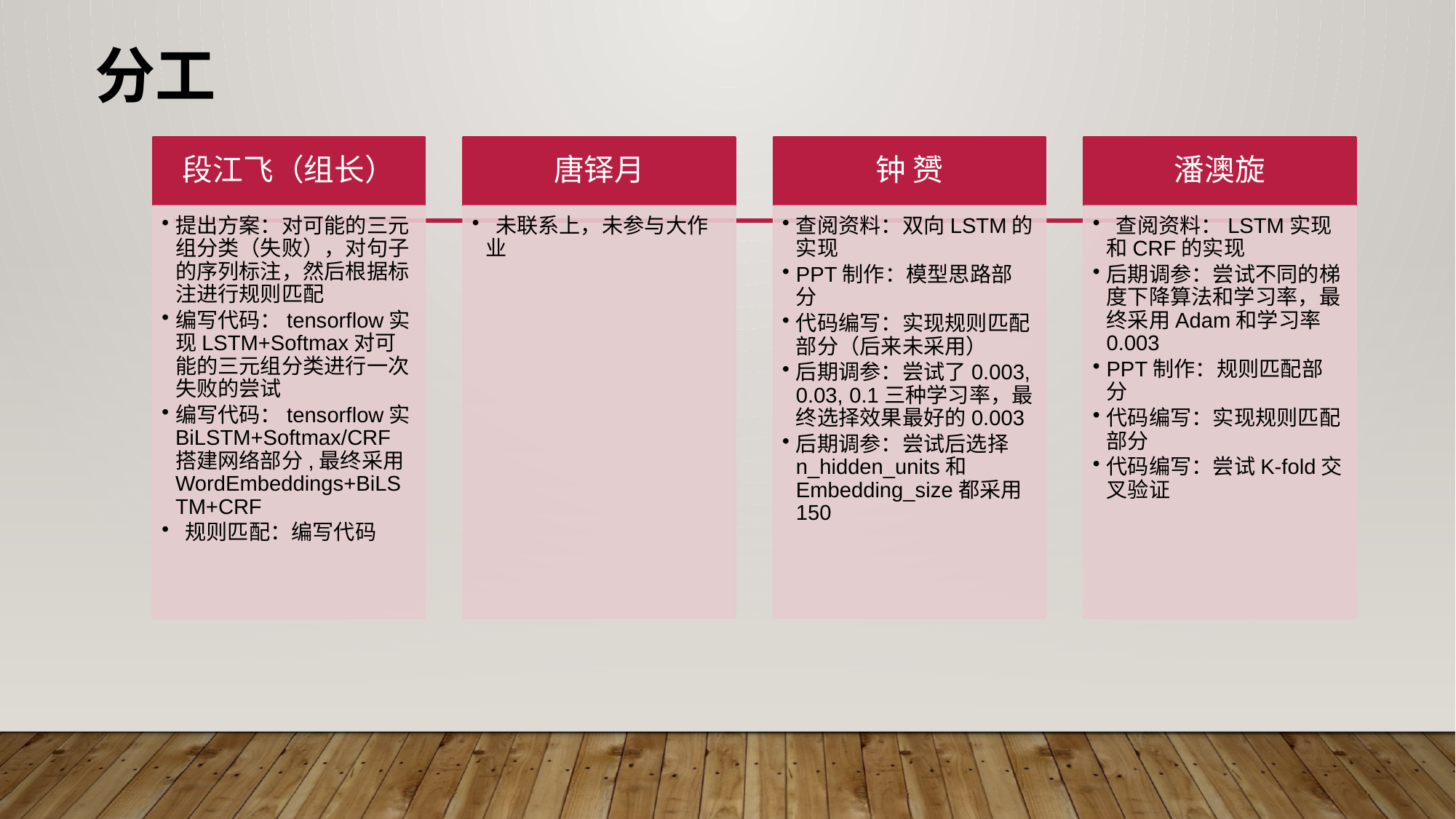

# 分工
段江飞（组长）
提出方案：对可能的三元组分类（失败），对句子的序列标注，然后根据标注进行规则匹配
编写代码：tensorflow实现LSTM+Softmax对可能的三元组分类进行一次失败的尝试
编写代码：tensorflow实BiLSTM+Softmax/CRF搭建网络部分,最终采用WordEmbeddings+BiLSTM+CRF
 规则匹配：编写代码
唐铎月
 未联系上，未参与大作业
钟 赟
查阅资料：双向LSTM的实现
PPT制作：模型思路部分
代码编写：实现规则匹配部分（后来未采用）
后期调参：尝试了0.003, 0.03, 0.1三种学习率，最终选择效果最好的0.003
后期调参：尝试后选择n_hidden_units和Embedding_size都采用150
潘澳旋
 查阅资料：LSTM实现和CRF的实现
后期调参：尝试不同的梯度下降算法和学习率，最终采用Adam和学习率0.003
PPT制作：规则匹配部分
代码编写：实现规则匹配部分
代码编写：尝试K-fold交叉验证